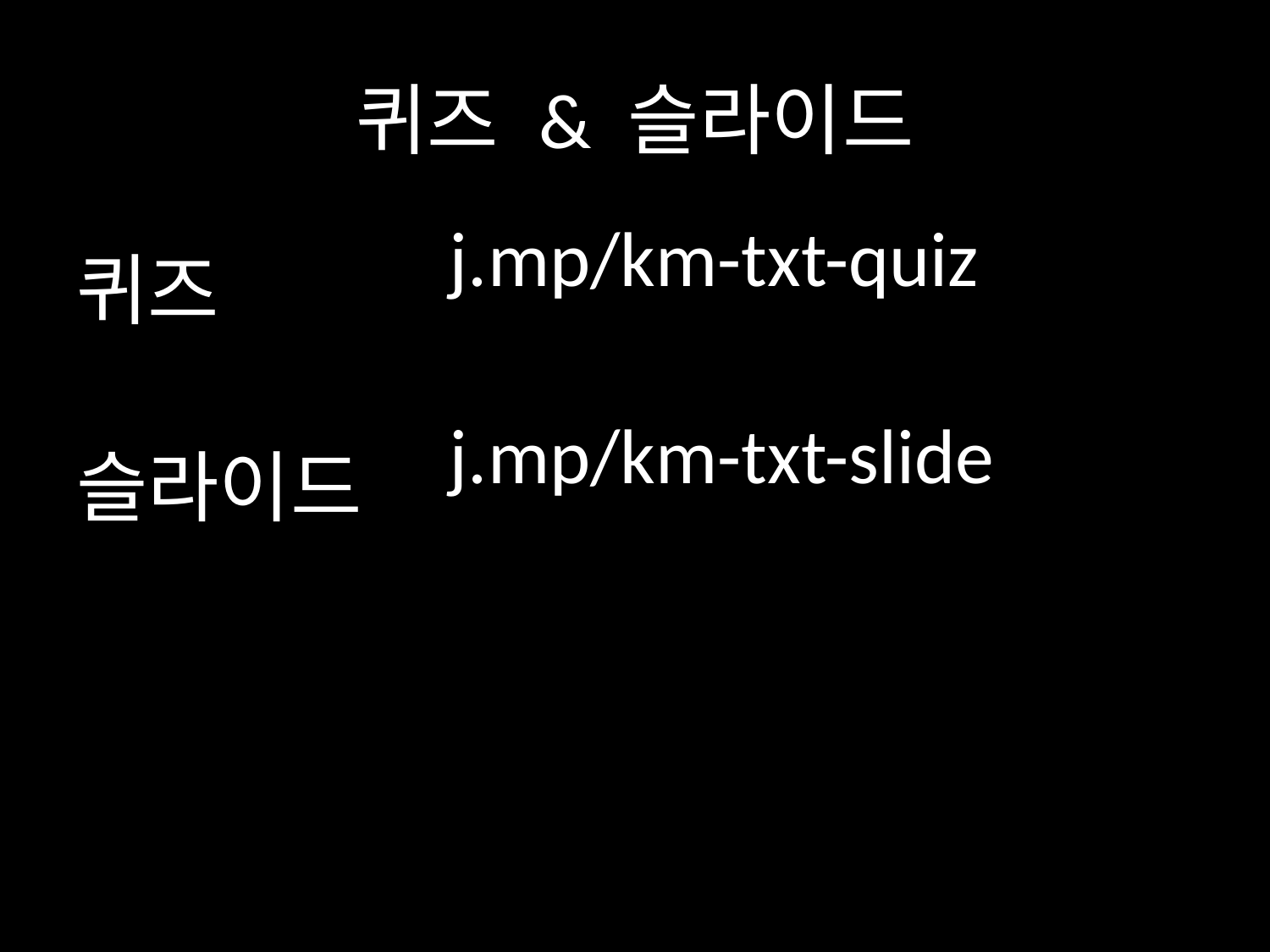

# 퀴즈 & 슬라이드
| 퀴즈 | j.mp/km-txt-quiz |
| --- | --- |
| 슬라이드 | j.mp/km-txt-slide |